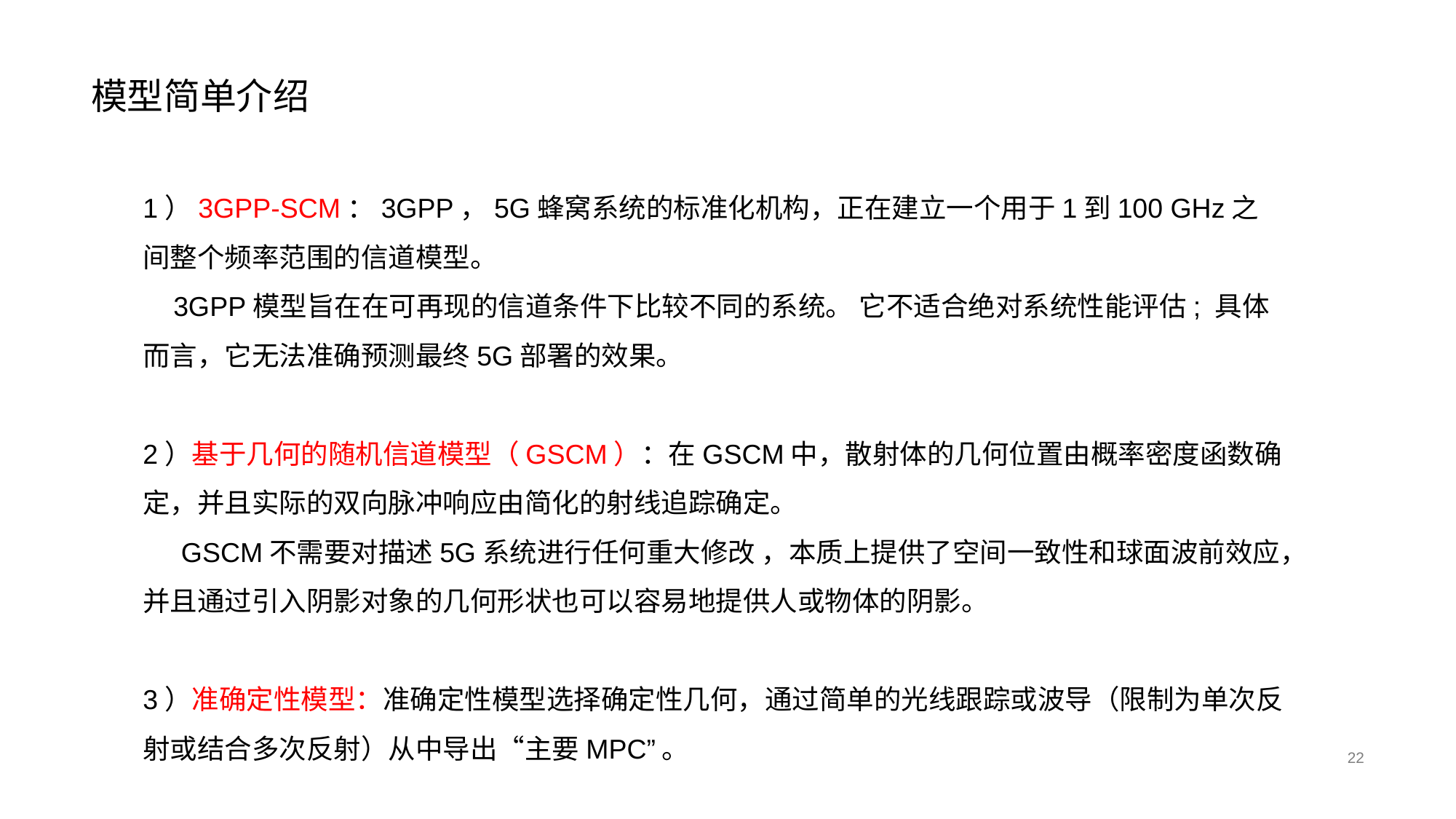

# 模型简单介绍
1）3GPP-SCM：3GPP，5G蜂窝系统的标准化机构，正在建立一个用于1到100 GHz之间整个频率范围的信道模型。
    3GPP模型旨在在可再现的信道条件下比较不同的系统。 它不适合绝对系统性能评估; 具体而言，它无法准确预测最终5G部署的效果。

2）基于几何的随机信道模型（GSCM）：在GSCM中，散射体的几何位置由概率密度函数确定，并且实际的双向脉冲响应由简化的射线追踪确定。
     GSCM不需要对描述5G系统进行任何重大修改 ，本质上提供了空间一致性和球面波前效应，并且通过引入阴影对象的几何形状也可以容易地提供人或物体的阴影。

3）准确定性模型：准确定性模型选择确定性几何，通过简单的光线跟踪或波导（限制为单次反射或结合多次反射）从中导出“主要MPC”。

22